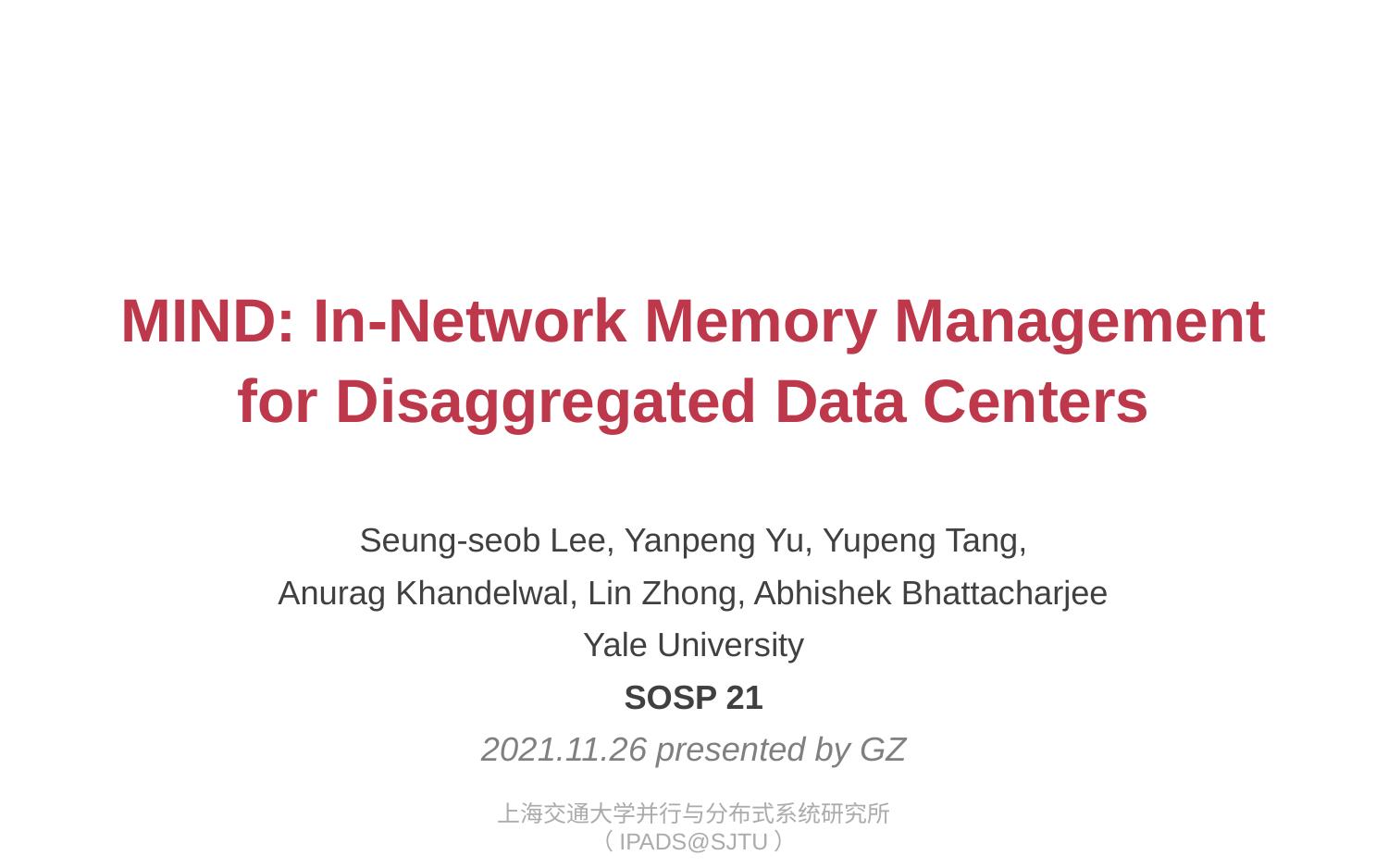

# MIND: In-Network Memory Management for Disaggregated Data Centers
Seung-seob Lee, Yanpeng Yu, Yupeng Tang,
Anurag Khandelwal, Lin Zhong, Abhishek Bhattacharjee
Yale University
SOSP 21
2021.11.26 presented by GZ

上海交通大学并行与分布式系统研究所（IPADS@SJTU）
1